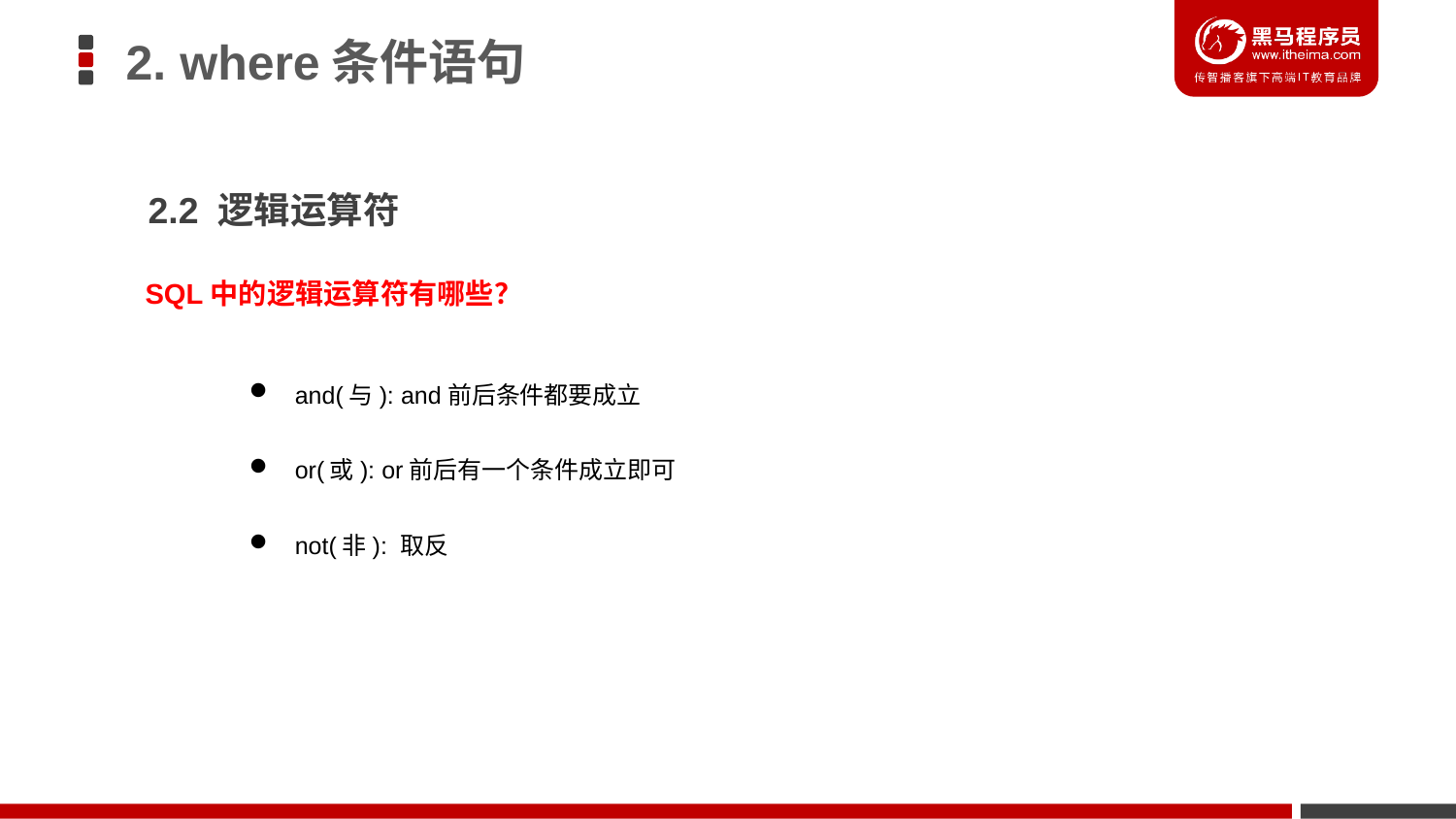

2. where条件语句
2.2 逻辑运算符
SQL中的逻辑运算符有哪些？
and(与): and前后条件都要成立

or(或): or前后有一个条件成立即可

not(非): 取反